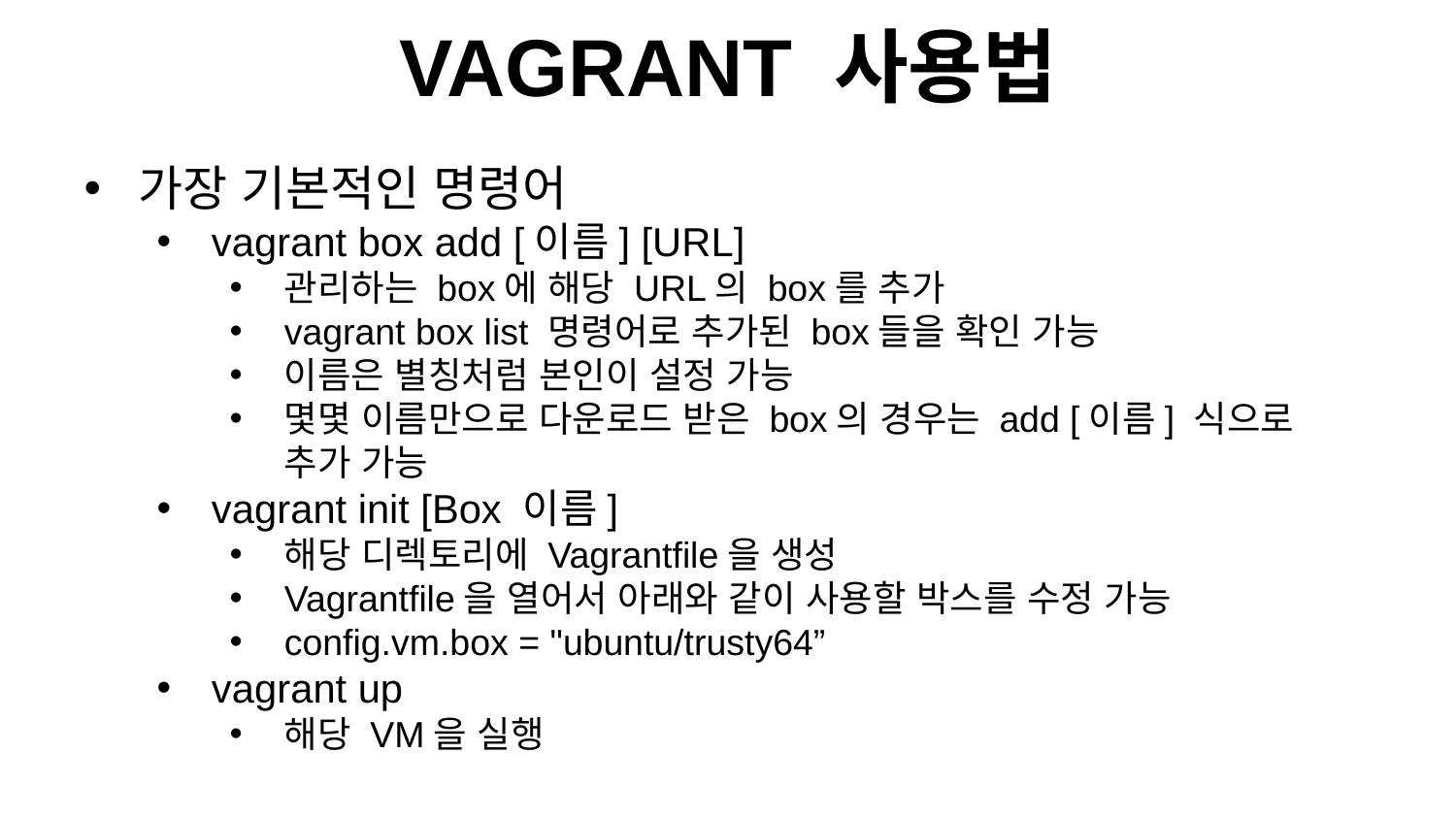

# VAGRANT 사용법
가장 기본적인 명령어
vagrant box add [이름] [URL]
관리하는 box에 해당 URL의 box를 추가
vagrant box list 명령어로 추가된 box들을 확인 가능
이름은 별칭처럼 본인이 설정 가능
몇몇 이름만으로 다운로드 받은 box의 경우는 add [이름] 식으로 추가 가능
vagrant init [Box 이름]
해당 디렉토리에 Vagrantfile을 생성
Vagrantfile을 열어서 아래와 같이 사용할 박스를 수정 가능
config.vm.box = "ubuntu/trusty64”
vagrant up
해당 VM을 실행